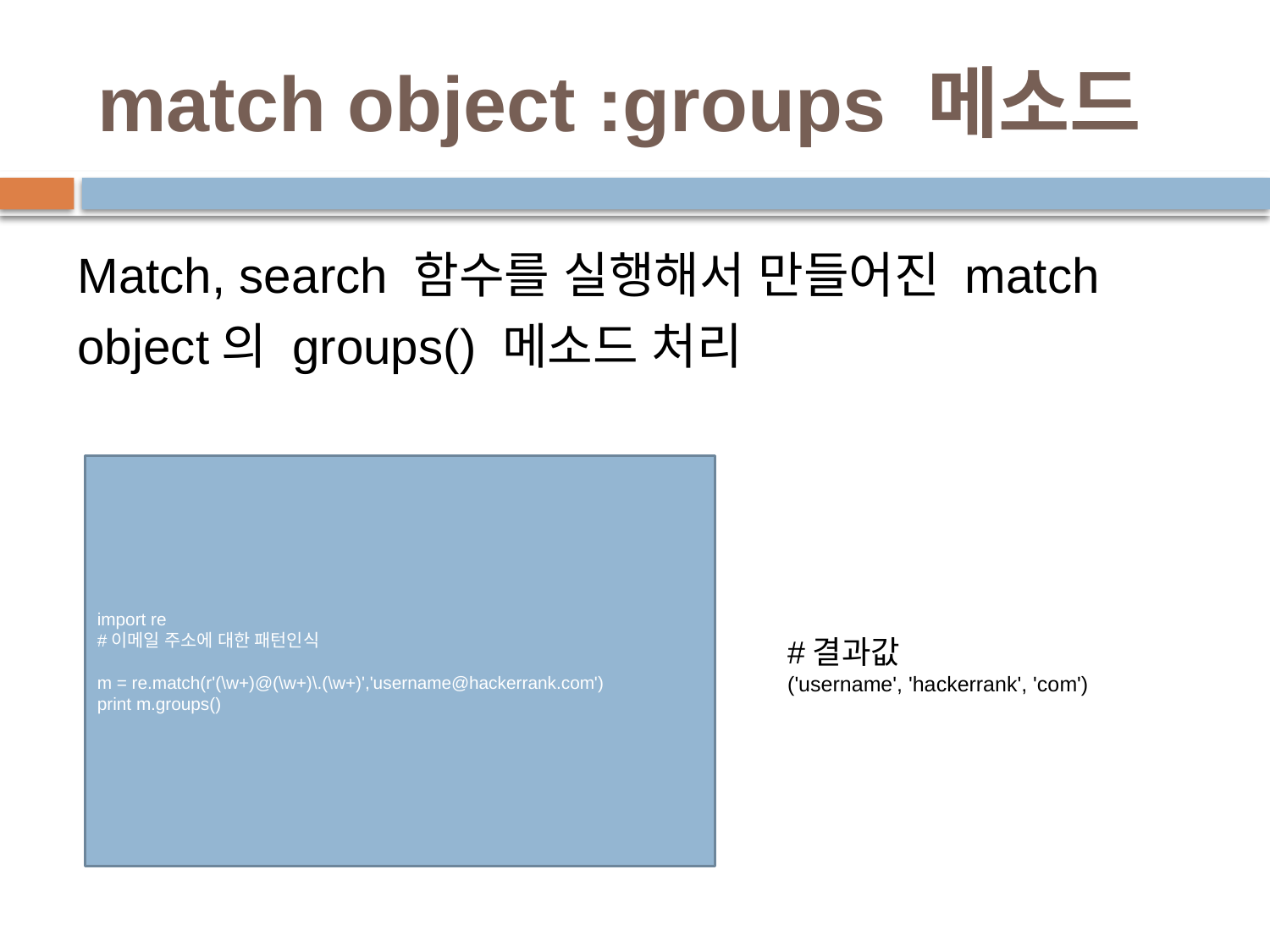

# match object :groups 메소드
Match, search 함수를 실행해서 만들어진 match object의 groups() 메소드 처리
import re
#이메일 주소에 대한 패턴인식

m = re.match(r'(\w+)@(\w+)\.(\w+)','username@hackerrank.com')
print m.groups()
#결과값
('username', 'hackerrank', 'com')